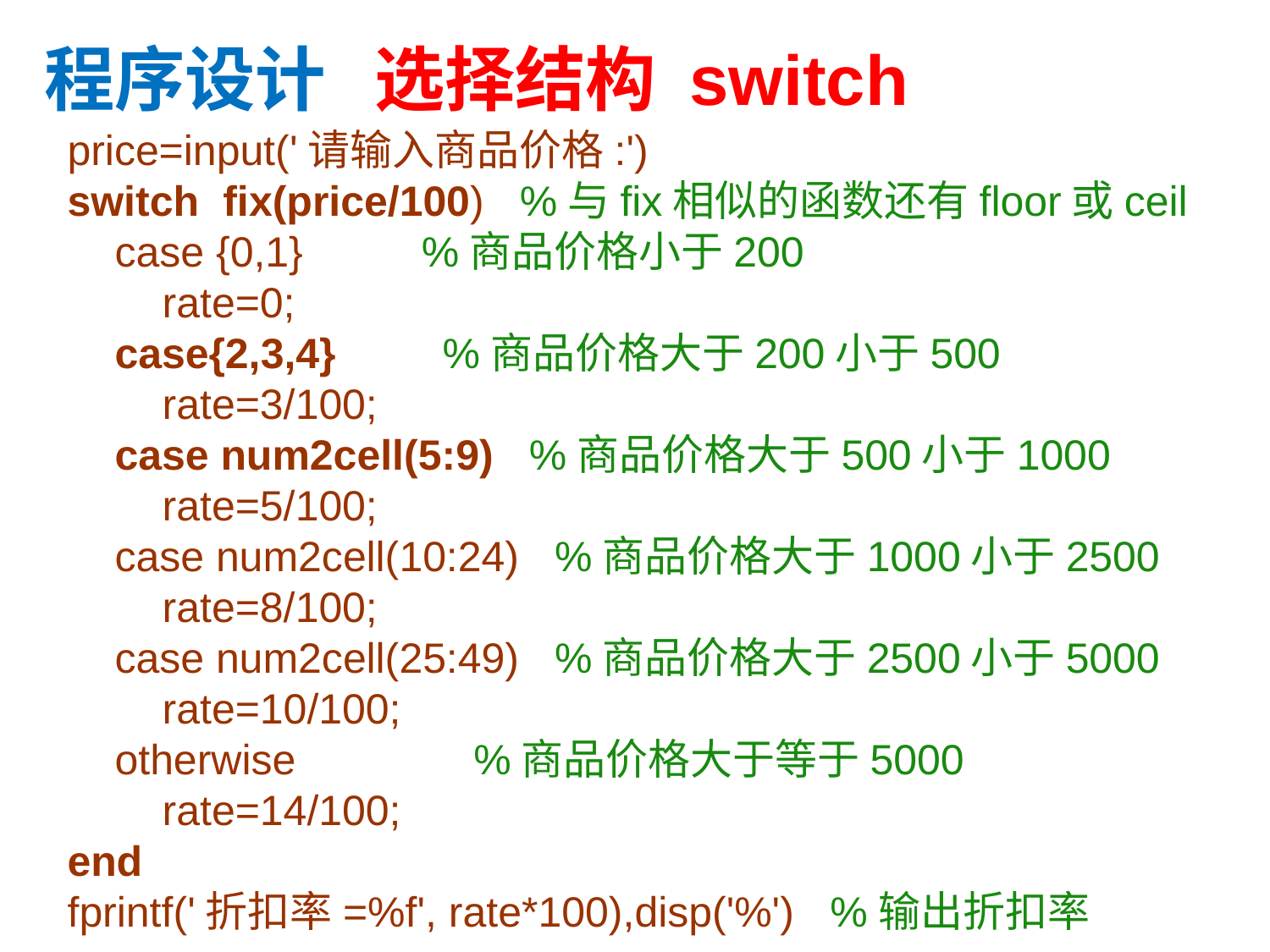

程序设计   选择结构 switch
price=input('请输入商品价格:')
switch  fix(price/100)   %与fix相似的函数还有floor或ceil
    case {0,1}          %商品价格小于200
        rate=0;
    case{2,3,4}         %商品价格大于200小于500
        rate=3/100;
    case num2cell(5:9)   %商品价格大于500小于1000
        rate=5/100;
    case num2cell(10:24)   %商品价格大于1000小于2500
        rate=8/100;
    case num2cell(25:49)   %商品价格大于2500小于5000
        rate=10/100;
    otherwise               %商品价格大于等于5000
        rate=14/100;
end
fprintf('折扣率=%f', rate*100),disp('%')   %输出折扣率